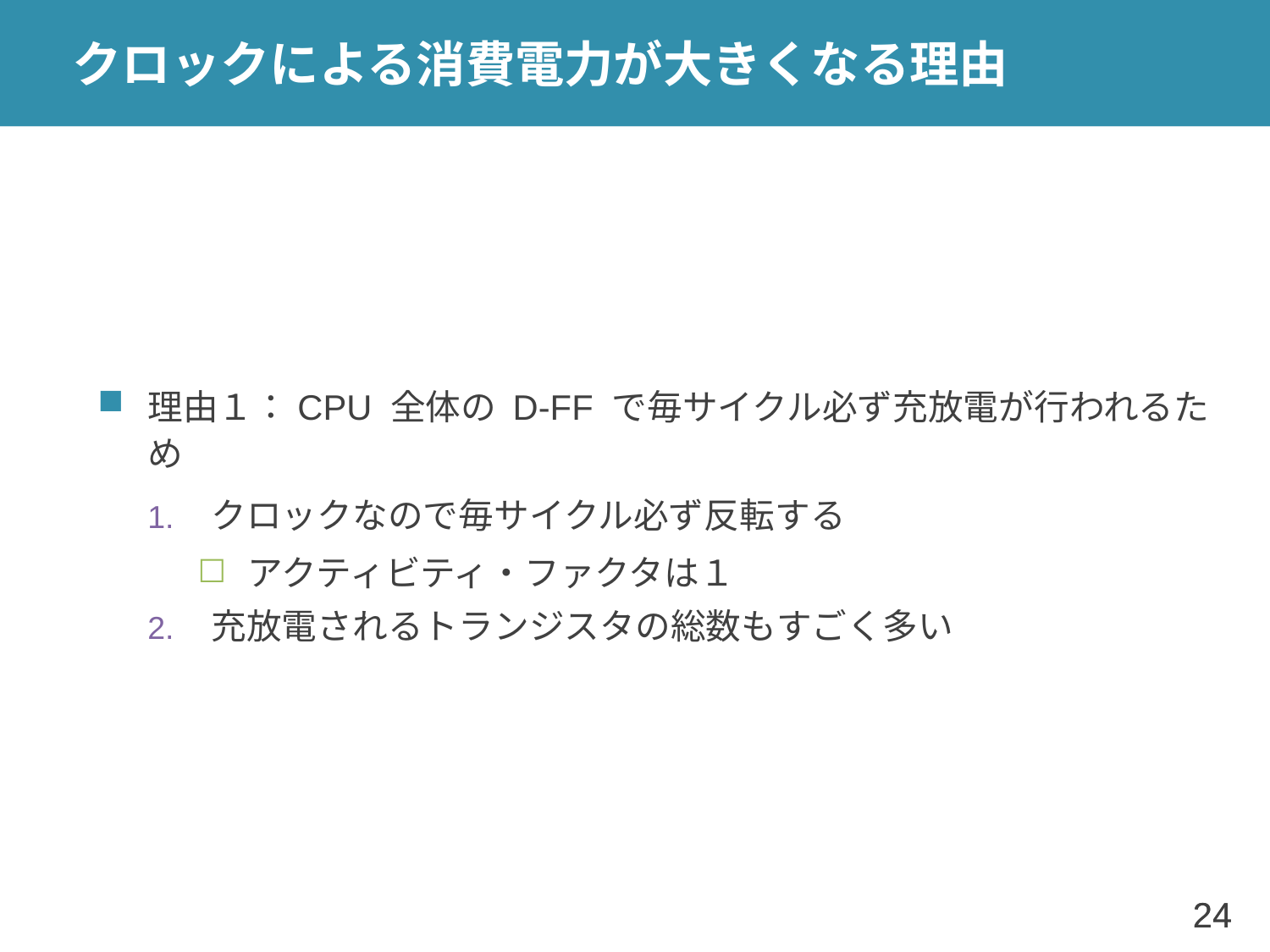

# クロックによる消費電力が大きくなる理由
理由１：CPU 全体の D-FF で毎サイクル必ず充放電が行われるため
クロックなので毎サイクル必ず反転する
アクティビティ・ファクタは１
充放電されるトランジスタの総数もすごく多い